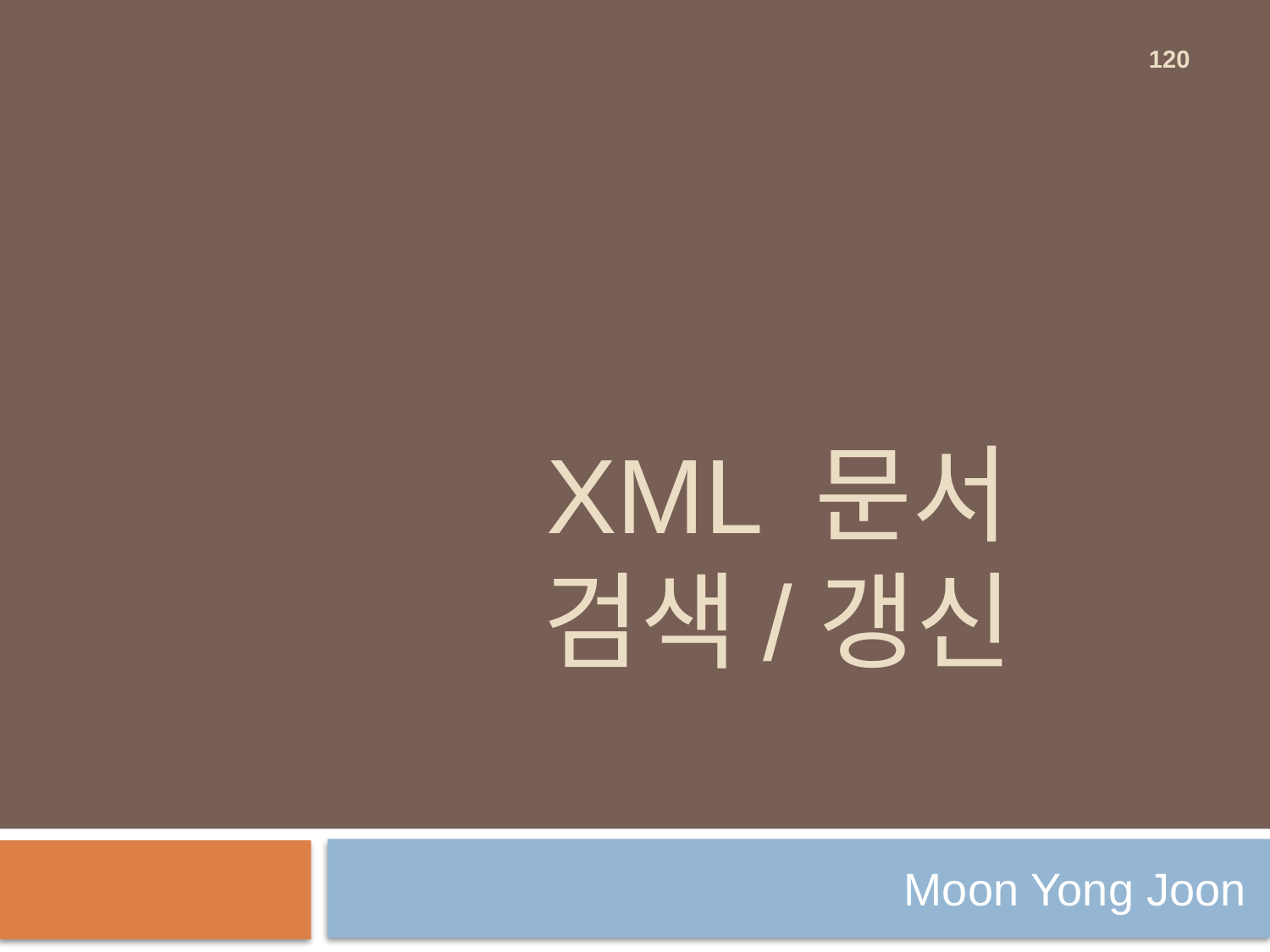

120
# Xml 문서 검색/갱신
Moon Yong Joon